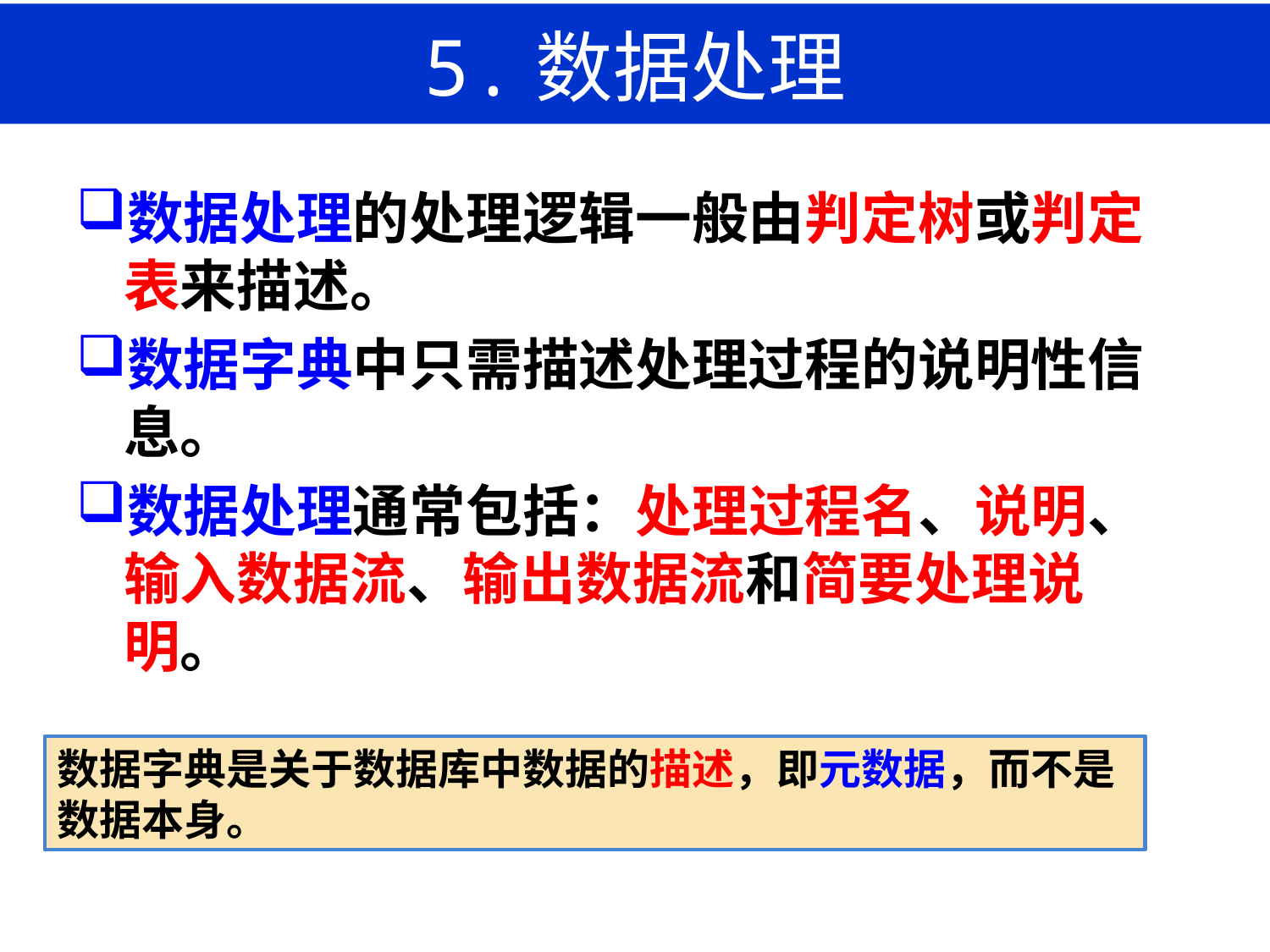

# 5.数据处理
数据处理的处理逻辑一般由判定树或判定表来描述。
数据字典中只需描述处理过程的说明性信息。
数据处理通常包括：处理过程名、说明、输入数据流、输出数据流和简要处理说明。

数据字典是关于数据库中数据的描述，即元数据，而不是数据本身。